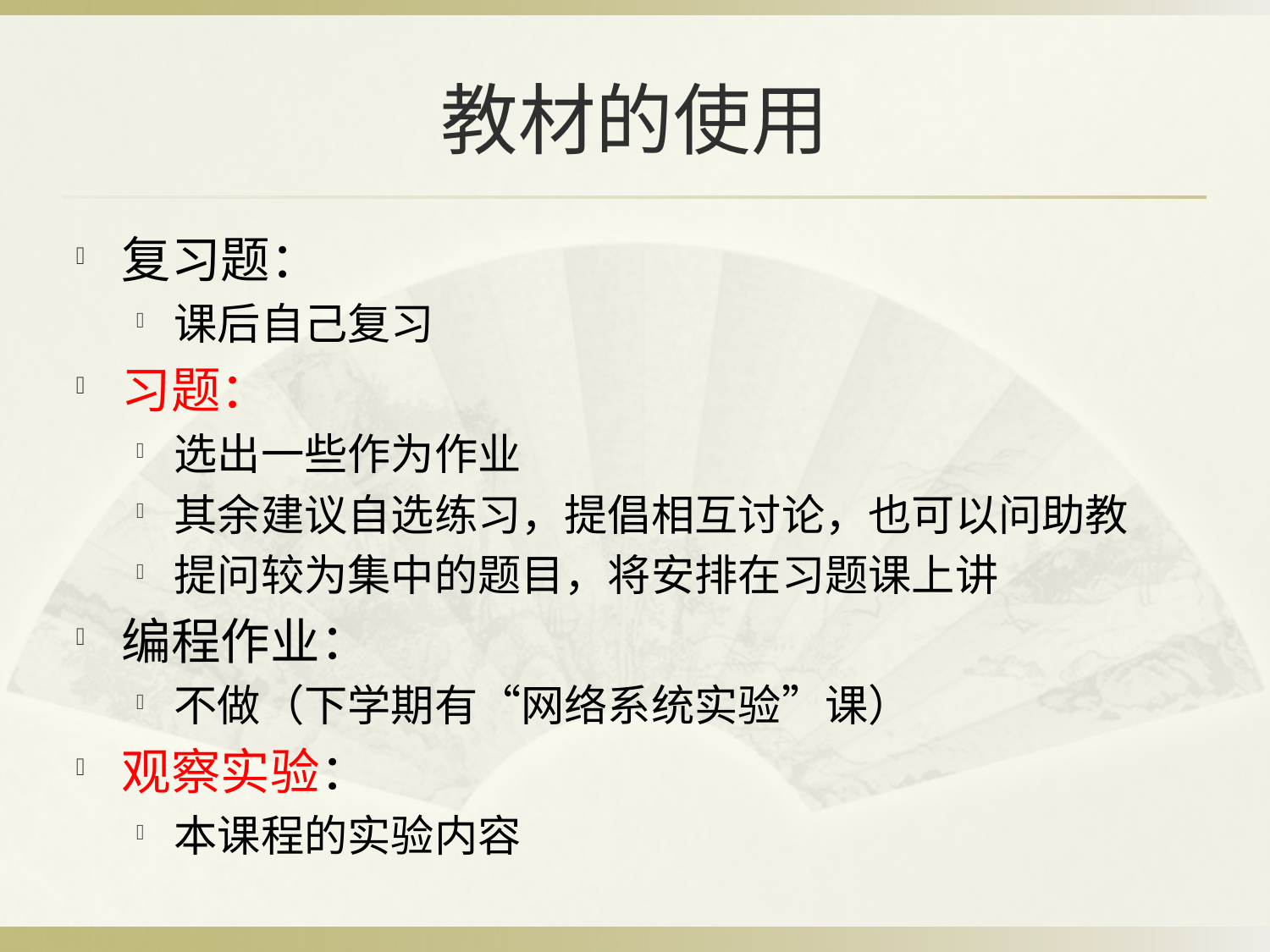

# 教材的使用
复习题：
课后自己复习
习题：
选出一些作为作业
其余建议自选练习，提倡相互讨论，也可以问助教
提问较为集中的题目，将安排在习题课上讲
编程作业：
不做（下学期有“网络系统实验”课）
观察实验：
本课程的实验内容